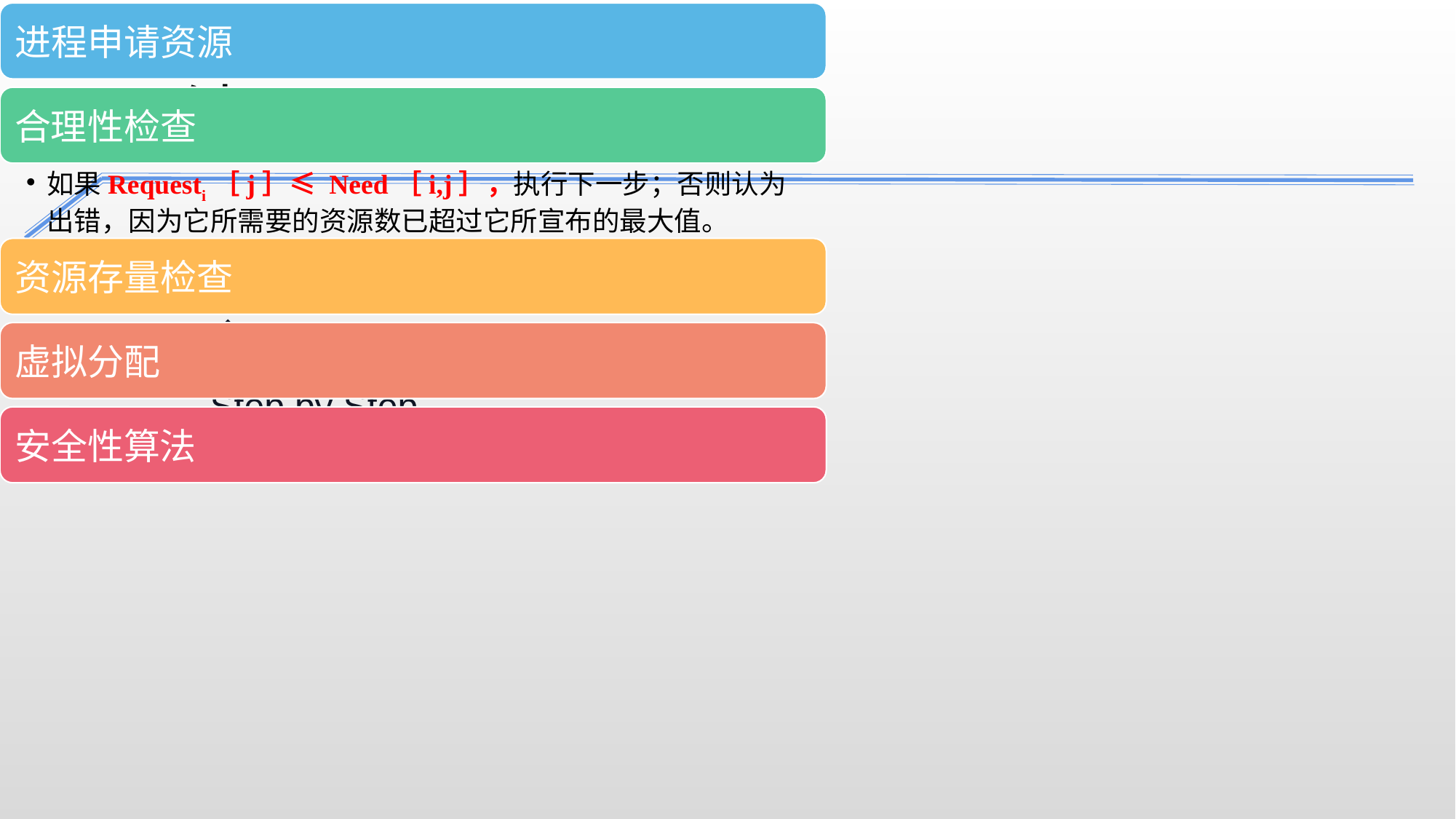

死锁

3.7 避免死锁
银行家算法
Step by Step
进程申请资源
合理性检查
如果Requesti［j］≤ Need［i,j］，执行下一步；否则认为出错，因为它所需要的资源数已超过它所宣布的最大值。
资源存量检查
虚拟分配
安全性算法